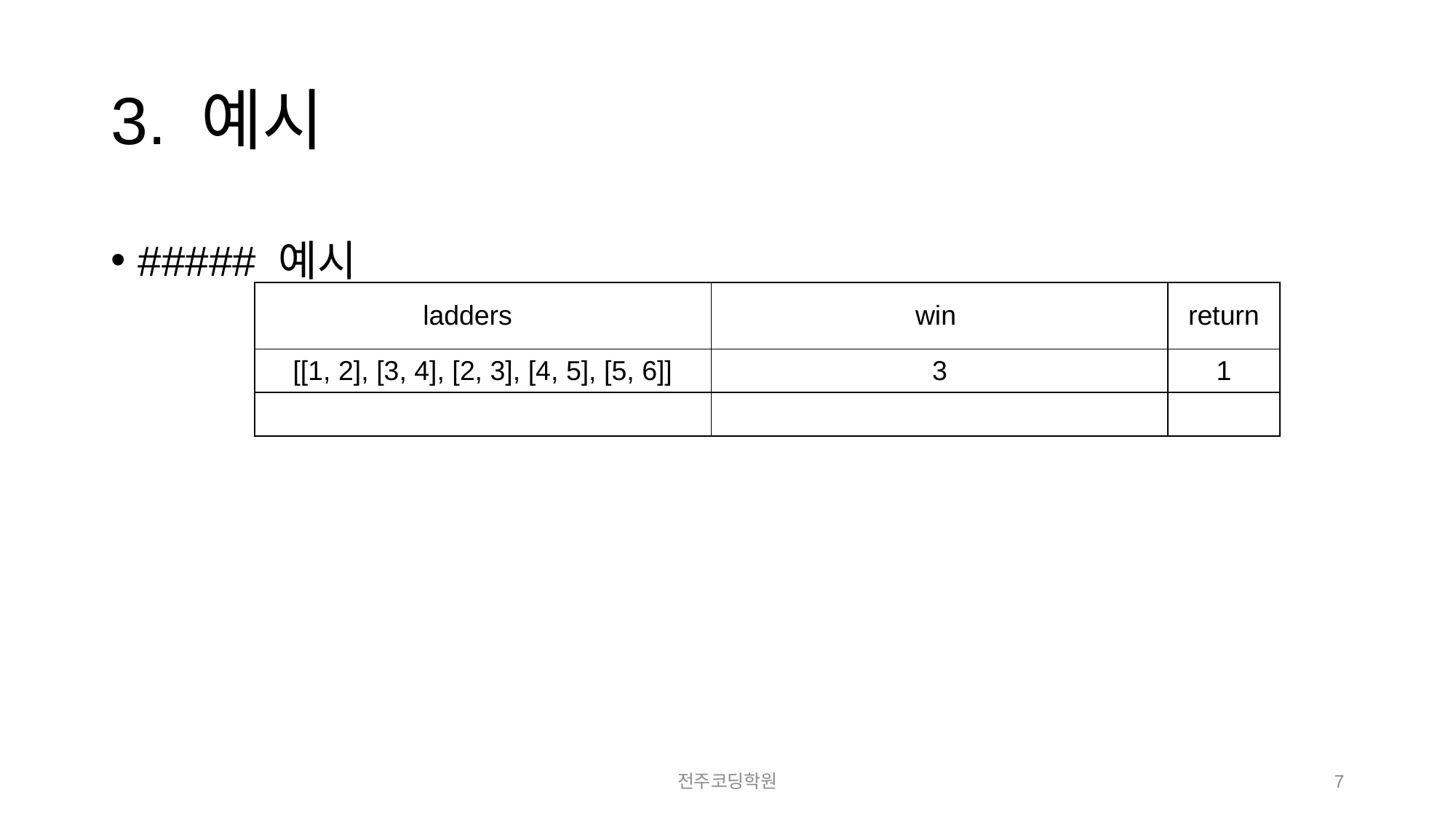

# 3. 예시
##### 예시

| ladders | win | return |
| --- | --- | --- |
| [[1, 2], [3, 4], [2, 3], [4, 5], [5, 6]] | 3 | 1 |
|  |  |  |
전주코딩학원
7